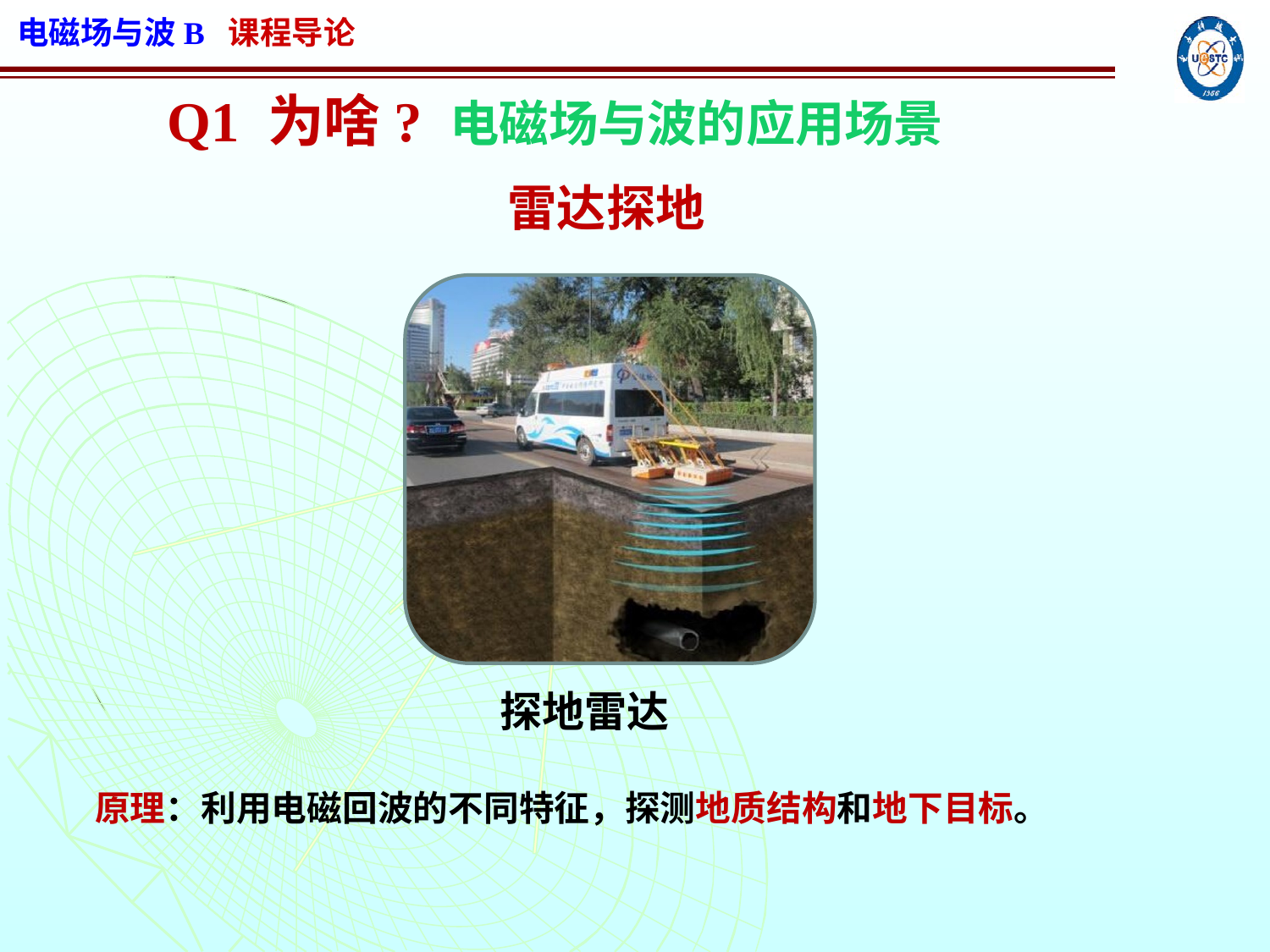

Q1 为啥? 电磁场与波的应用场景
雷达探地

探地雷达
原理：利用电磁回波的不同特征，探测地质结构和地下目标。